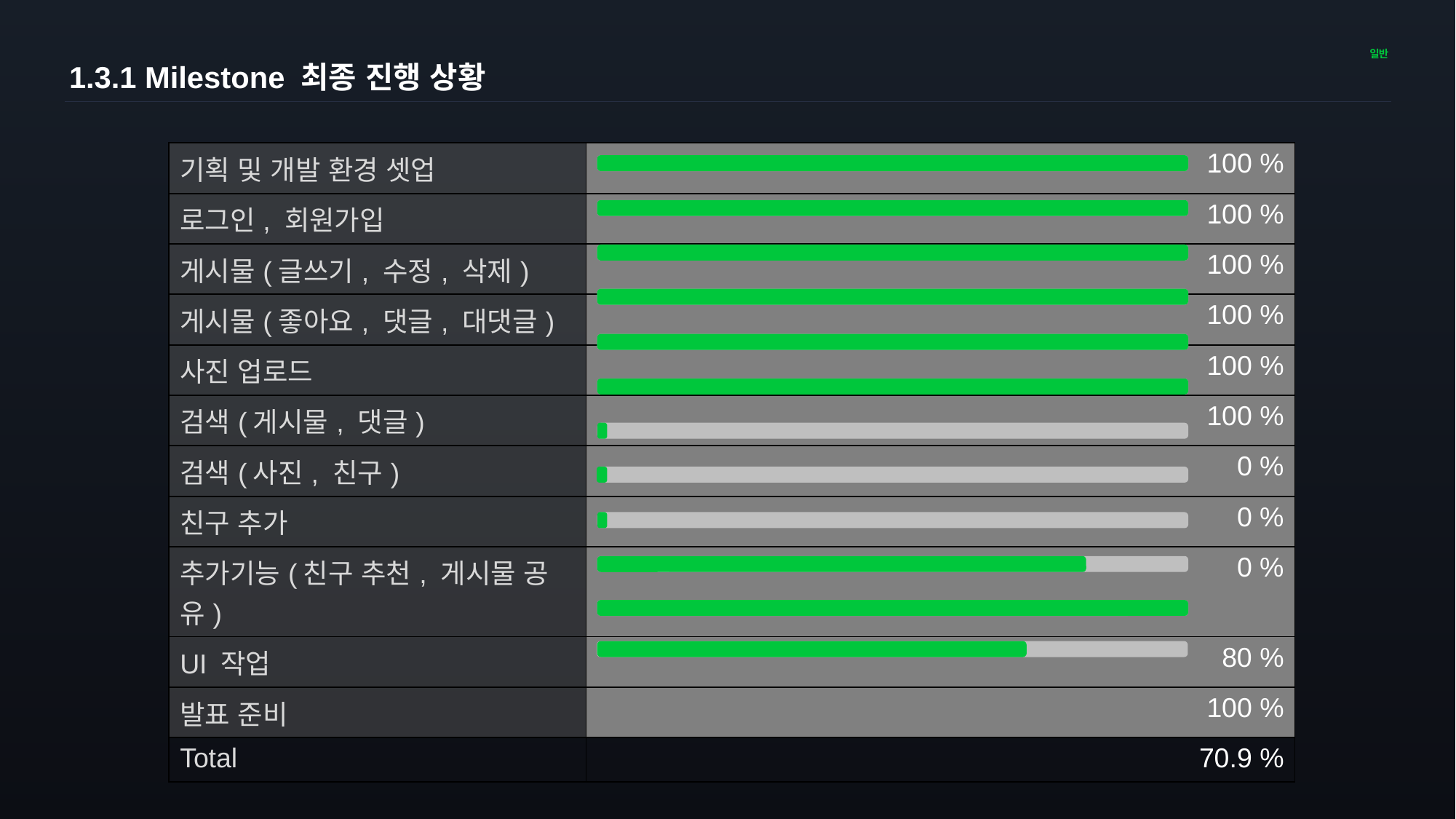

# 1.3.1 Milestone 최종 진행 상황

| 기획 및 개발 환경 셋업 | 100 % |
| --- | --- |
| 로그인, 회원가입 | 100 % |
| 게시물(글쓰기, 수정, 삭제) | 100 % |
| 게시물(좋아요, 댓글, 대댓글) | 100 % |
| 사진 업로드 | 100 % |
| 검색(게시물, 댓글) | 100 % |
| 검색(사진, 친구) | 0 % |
| 친구 추가 | 0 % |
| 추가기능(친구 추천, 게시물 공유) | 0 % |
| UI 작업 | 80 % |
| 발표 준비 | 100 % |
| Total | 70.9 % |